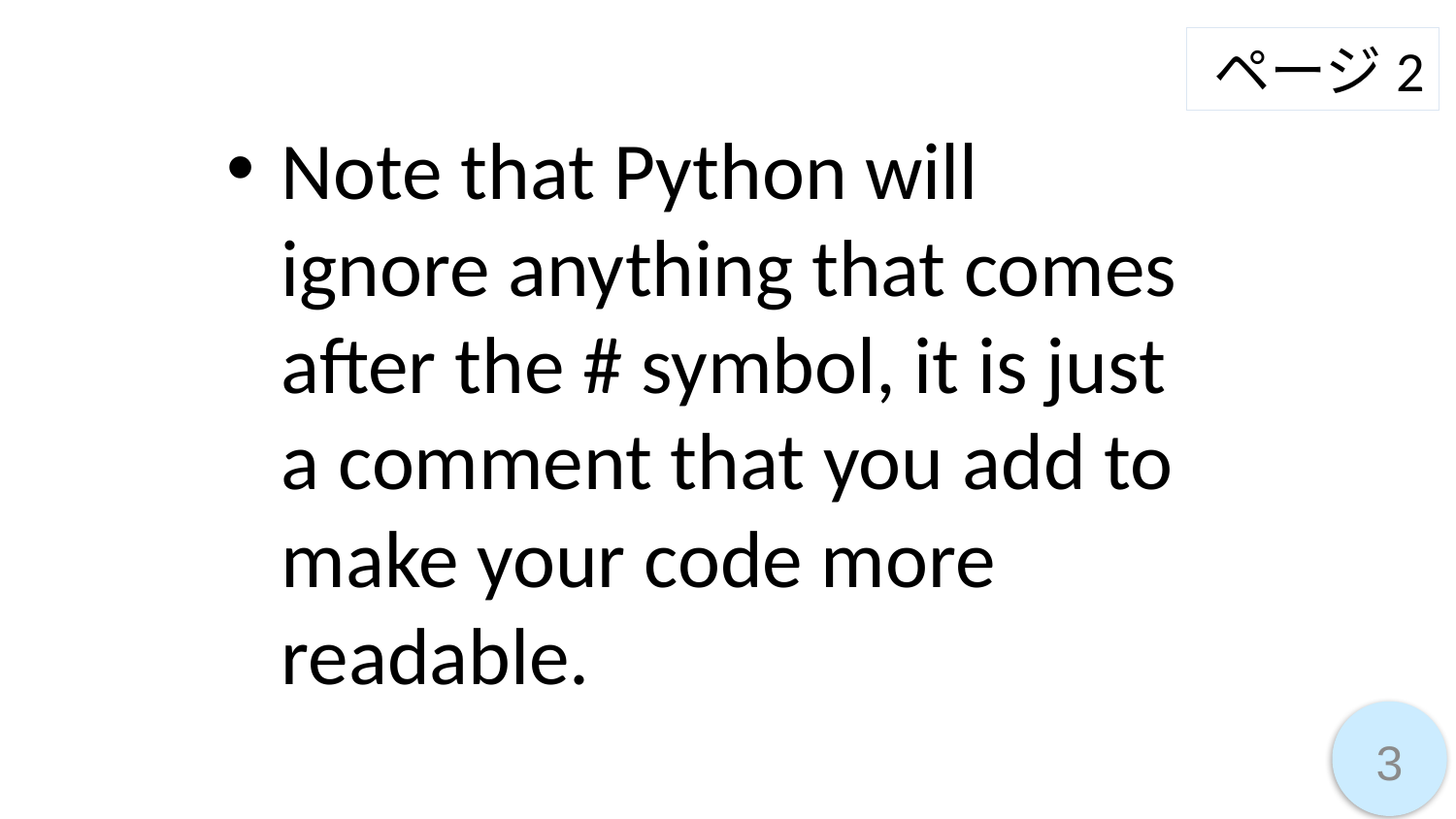

ページ2
Note that Python will ignore anything that comes after the # symbol, it is just a comment that you add to make your code more readable.
3